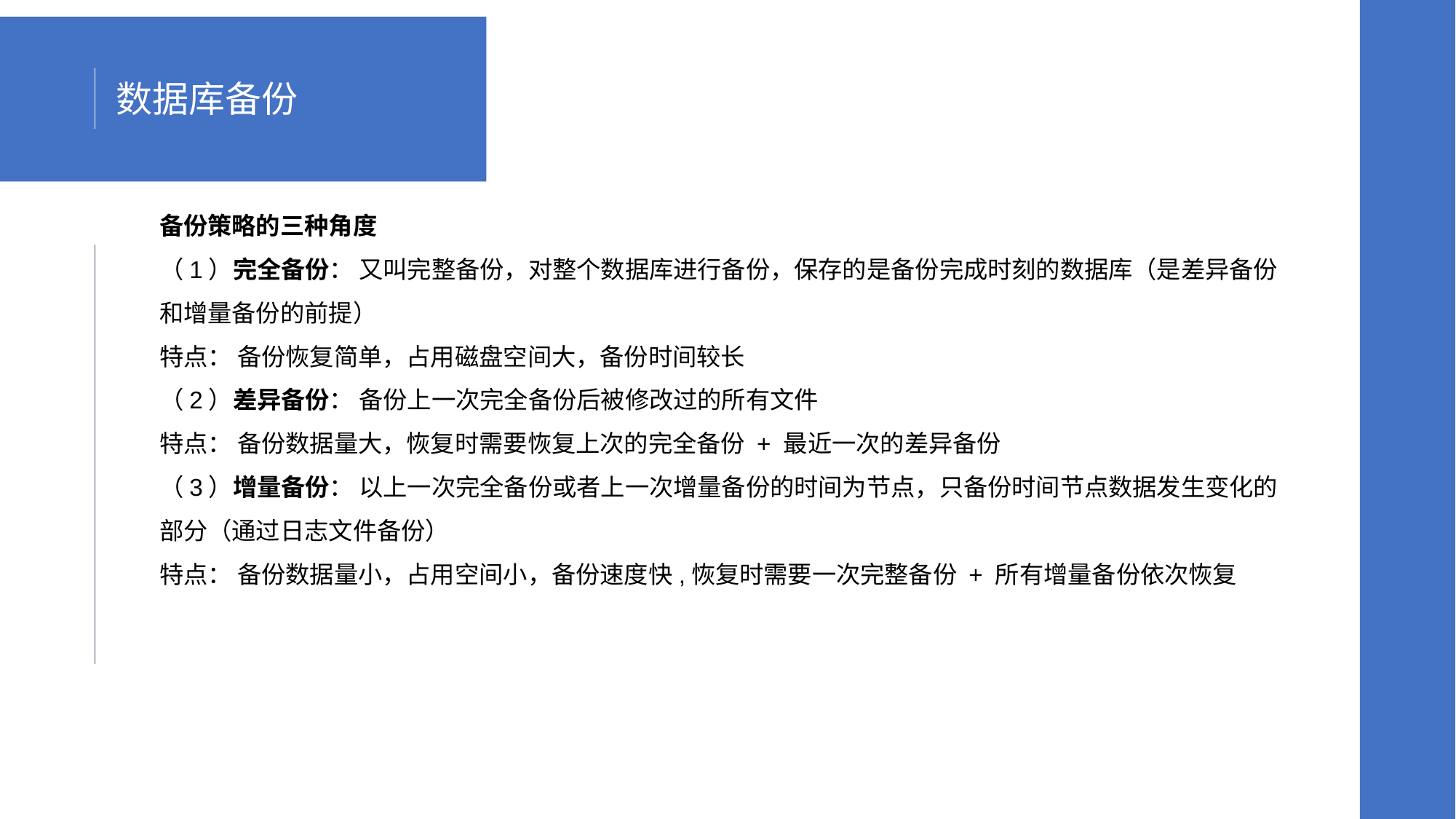

数据库备份
备份策略的三种角度
（1）完全备份： 又叫完整备份，对整个数据库进行备份，保存的是备份完成时刻的数据库（是差异备份和增量备份的前提）
特点： 备份恢复简单，占用磁盘空间大，备份时间较长
（2）差异备份： 备份上一次完全备份后被修改过的所有文件
特点： 备份数据量大，恢复时需要恢复上次的完全备份 + 最近一次的差异备份
（3）增量备份： 以上一次完全备份或者上一次增量备份的时间为节点，只备份时间节点数据发生变化的部分（通过日志文件备份）
特点： 备份数据量小，占用空间小，备份速度快,恢复时需要一次完整备份 + 所有增量备份依次恢复